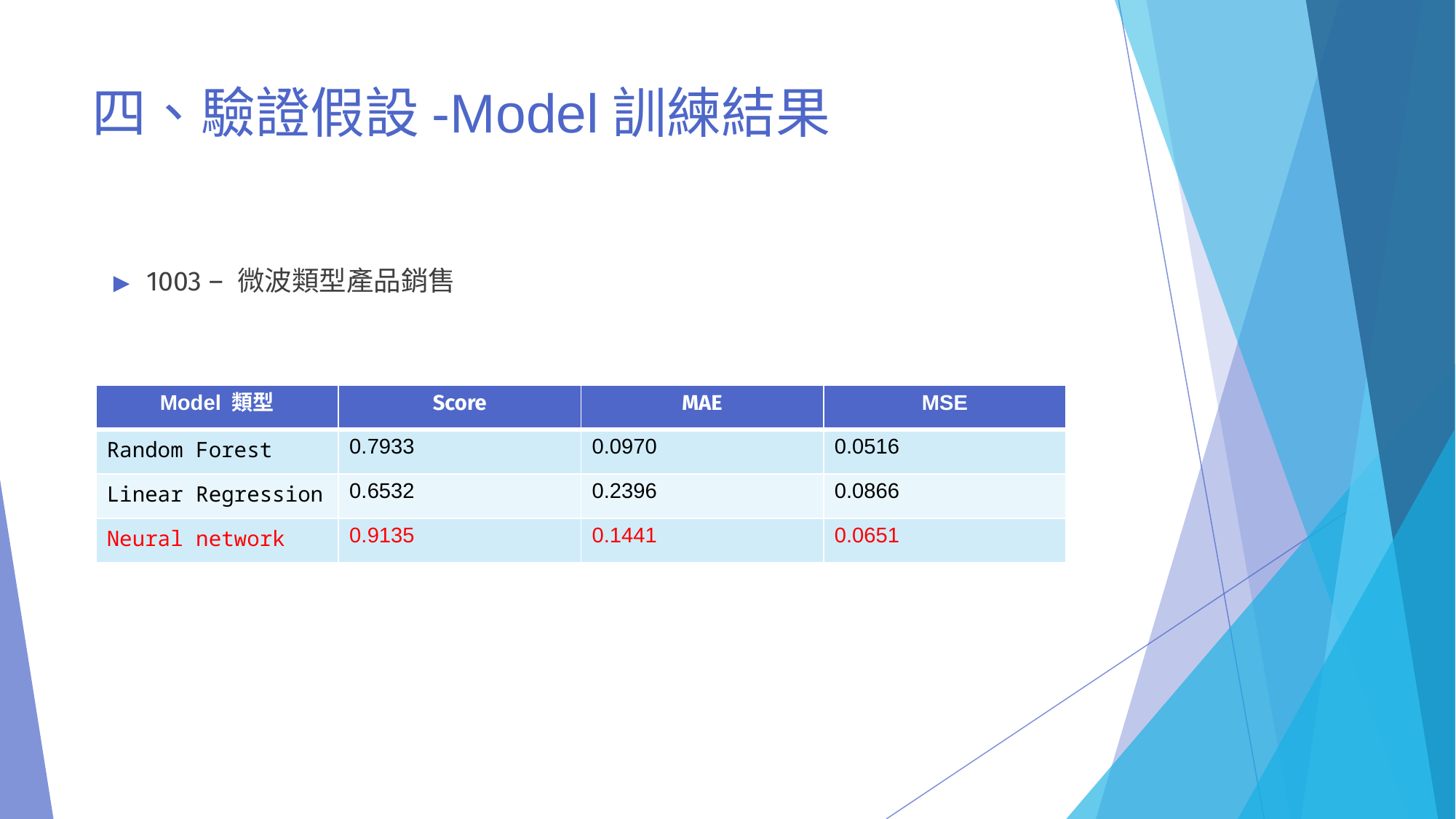

# 四、驗證假設-Model訓練結果
1003 – 微波類型產品銷售
| Model 類型 | Score | MAE | MSE |
| --- | --- | --- | --- |
| Random Forest | 0.7933 | 0.0970 | 0.0516 |
| Linear Regression | 0.6532 | 0.2396 | 0.0866 |
| Neural network | 0.9135 | 0.1441 | 0.0651 |